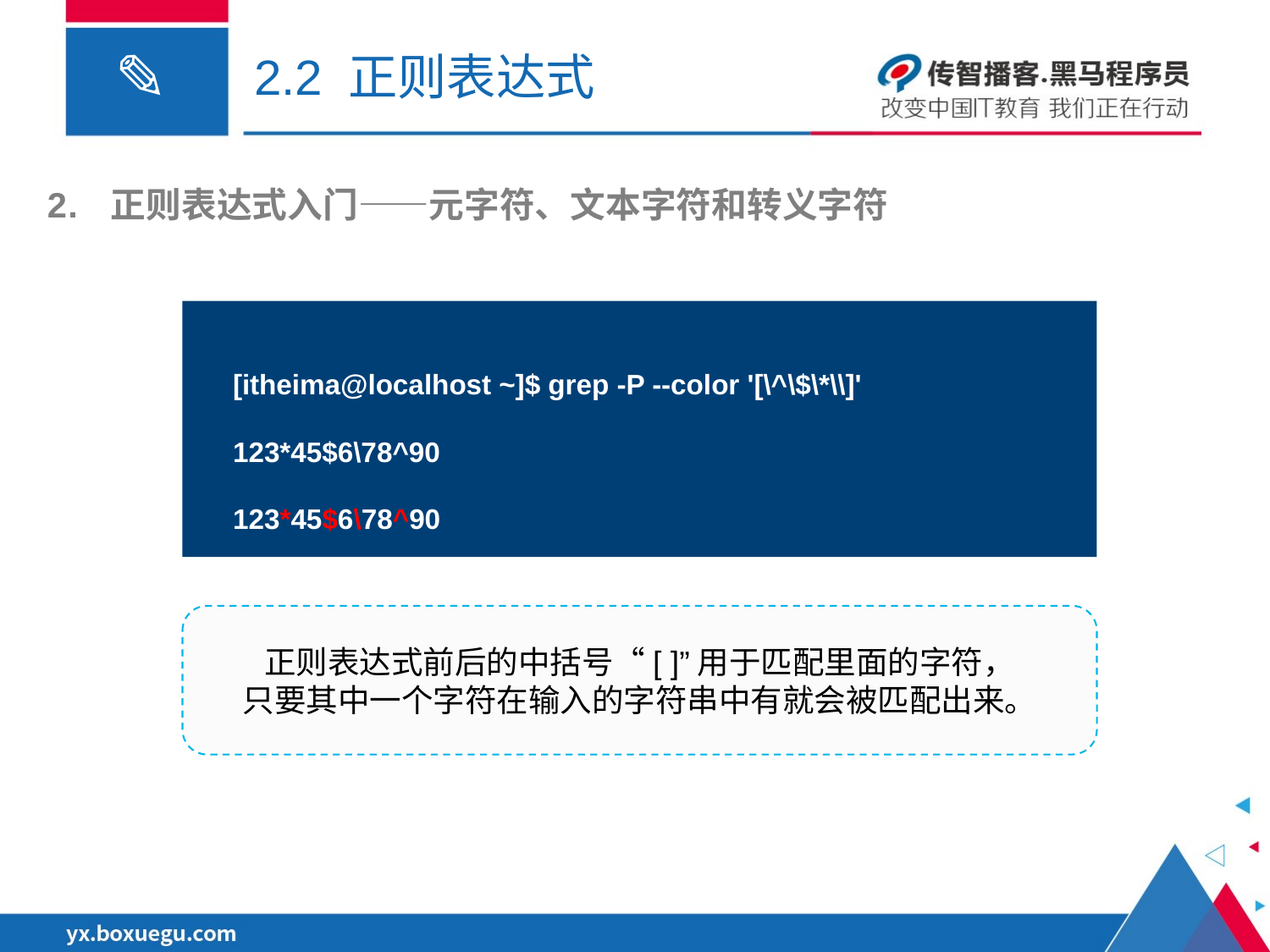

# 2.2 正则表达式
正则表达式入门——元字符、文本字符和转义字符

[itheima@localhost ~]$ grep -P --color '[\^\$\*\\]'
123*45$6\78^90
123*45$6\78^90
正则表达式前后的中括号“[ ]”用于匹配里面的字符，
只要其中一个字符在输入的字符串中有就会被匹配出来。